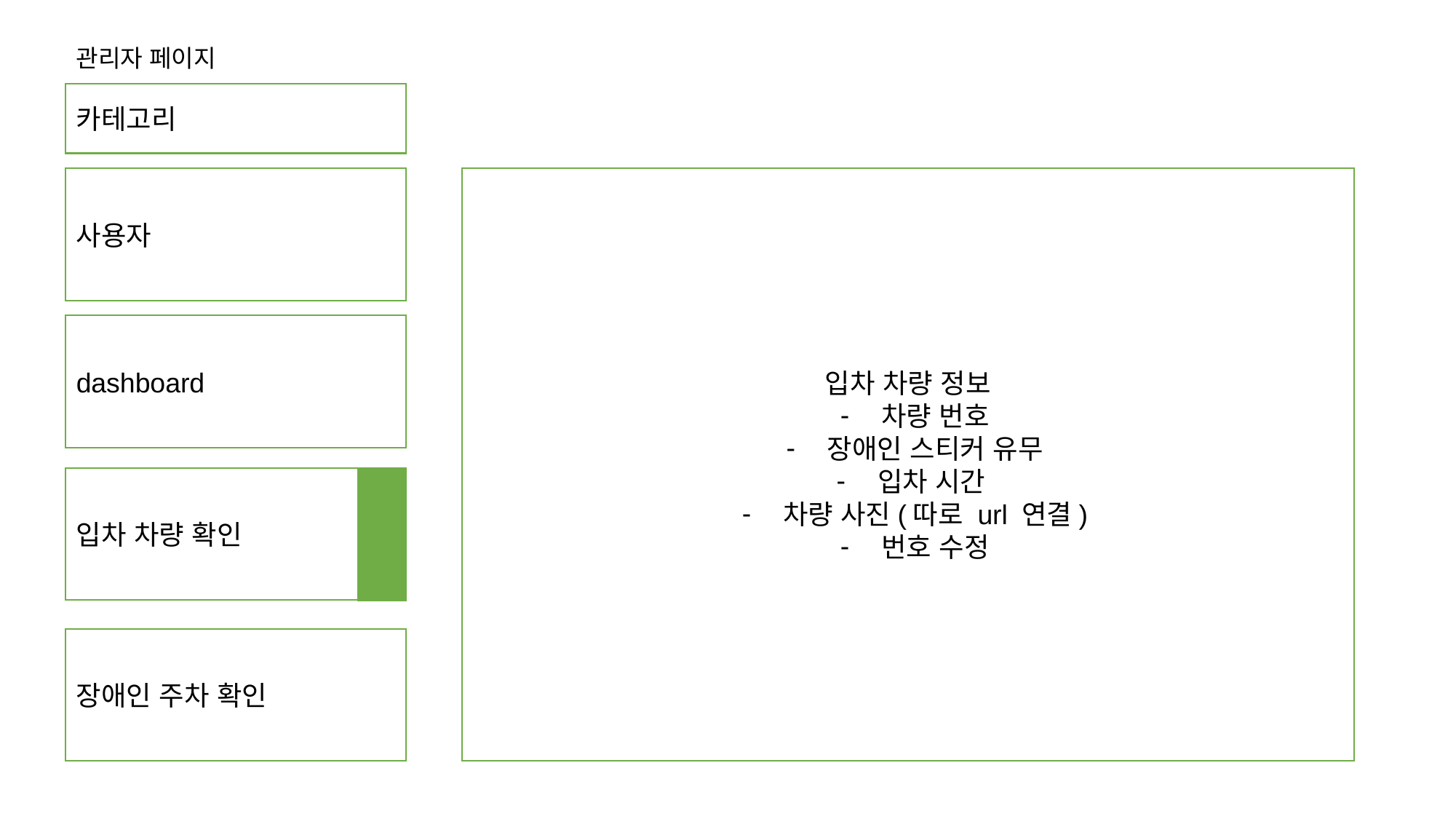

관리자 페이지
카테고리
입차 차량 정보
차량 번호
장애인 스티커 유무
입차 시간
차량 사진(따로 url 연결)
번호 수정
사용자
dashboard
입차 차량 확인

장애인 주차 확인